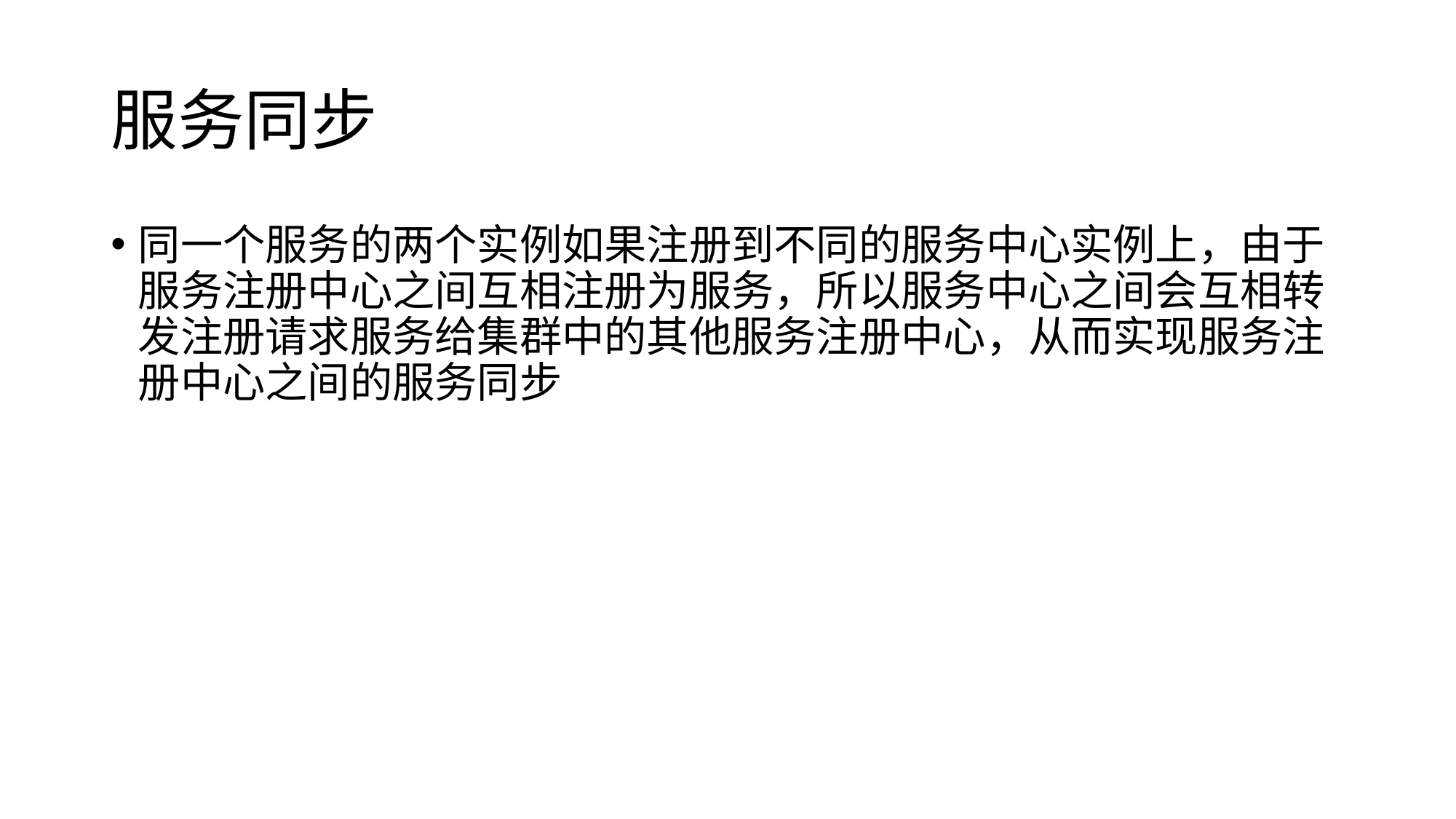

# 服务同步
同一个服务的两个实例如果注册到不同的服务中心实例上，由于服务注册中心之间互相注册为服务，所以服务中心之间会互相转发注册请求服务给集群中的其他服务注册中心，从而实现服务注册中心之间的服务同步